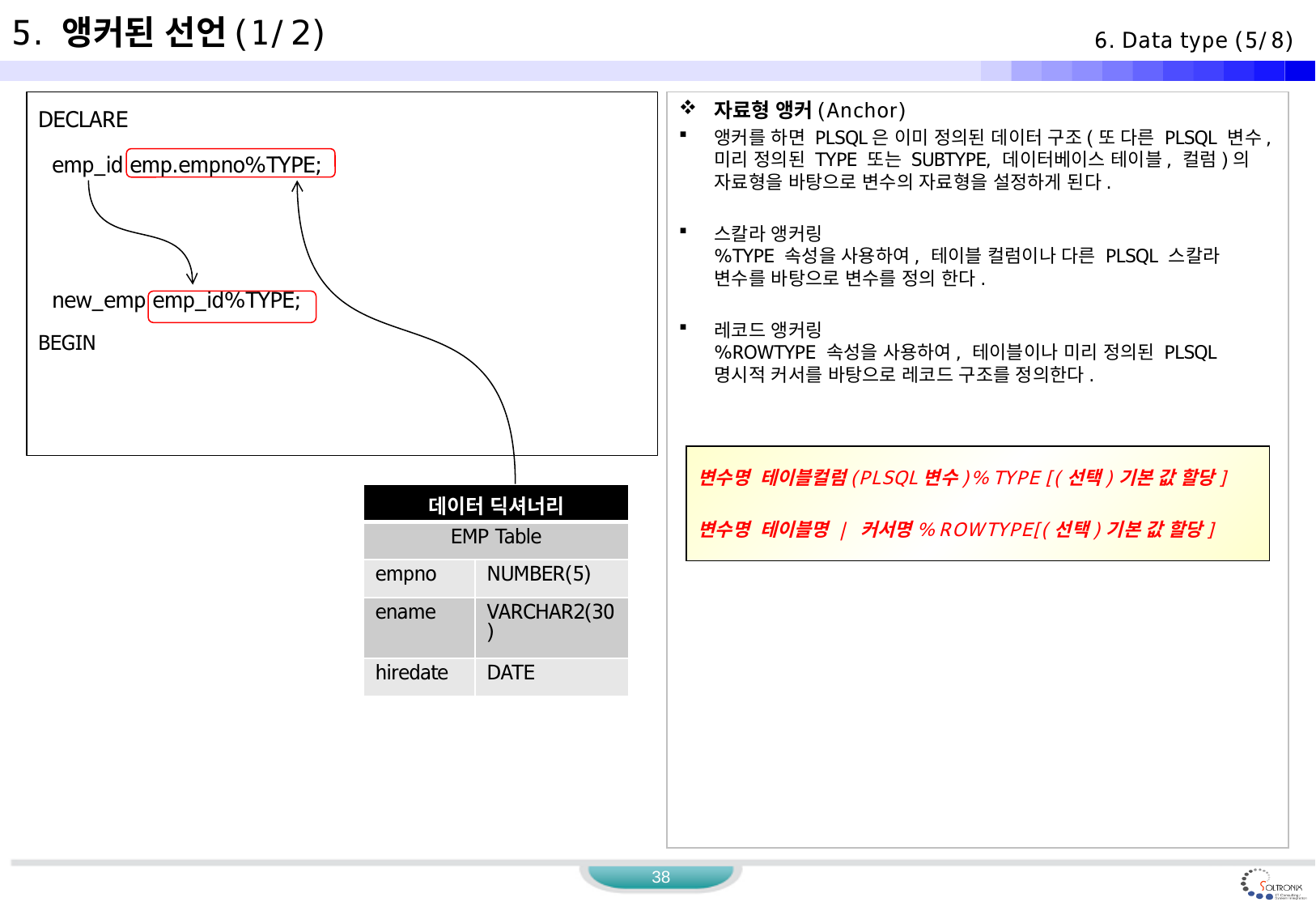

5. 앵커된 선언(1/2)
6. Data type (5/8)
DECLARE
  emp_id emp.empno%TYPE;

  new_emp emp_id%TYPE;
BEGIN
자료형 앵커(Anchor)
앵커를 하면 PLSQL은 이미 정의된 데이터 구조(또 다른 PLSQL 변수, 미리 정의된 TYPE 또는 SUBTYPE, 데이터베이스 테이블, 컬럼)의 자료형을 바탕으로 변수의 자료형을 설정하게 된다.

스칼라 앵커링
%TYPE 속성을 사용하여, 테이블 컬럼이나 다른 PLSQL 스칼라 변수를 바탕으로 변수를 정의 한다.

레코드 앵커링
%ROWTYPE 속성을 사용하여, 테이블이나 미리 정의된 PLSQL 명시적 커서를 바탕으로 레코드 구조를 정의한다.

변수명  테이블컬럼(PLSQL변수)%TYPE [(선택)기본 값 할당]

변수명  테이블명 | 커서명%ROWTYPE[(선택)기본 값 할당]
| 데이터 딕셔너리 |  |
| --- | --- |
| EMP Table |  |
| empno | NUMBER(5) |
| ename | VARCHAR2(30) |
| hiredate | DATE |